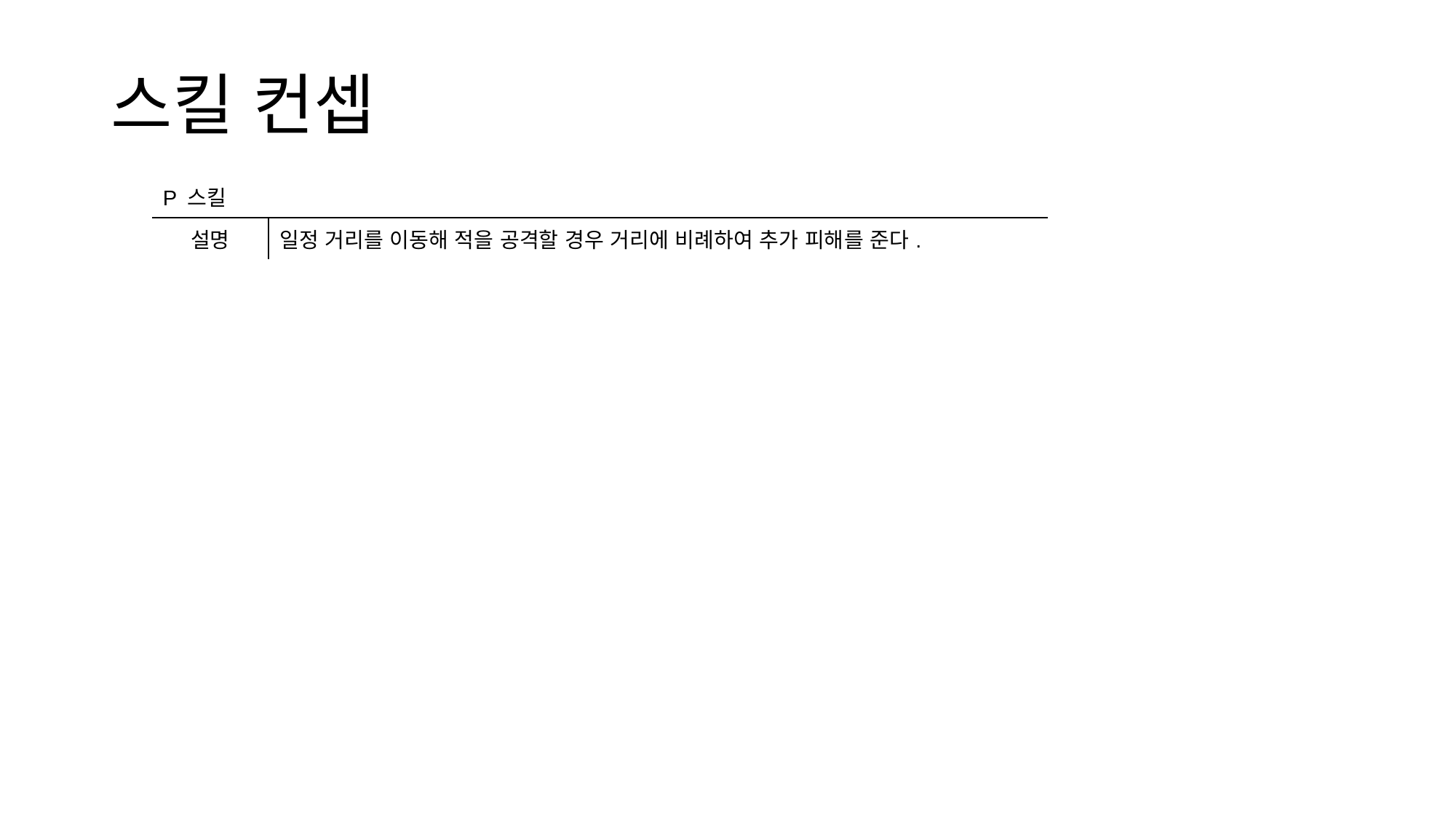

스킬 컨셉
| P 스킬 |  |
| --- | --- |
| 설명 | 일정 거리를 이동해 적을 공격할 경우 거리에 비례하여 추가 피해를 준다. |